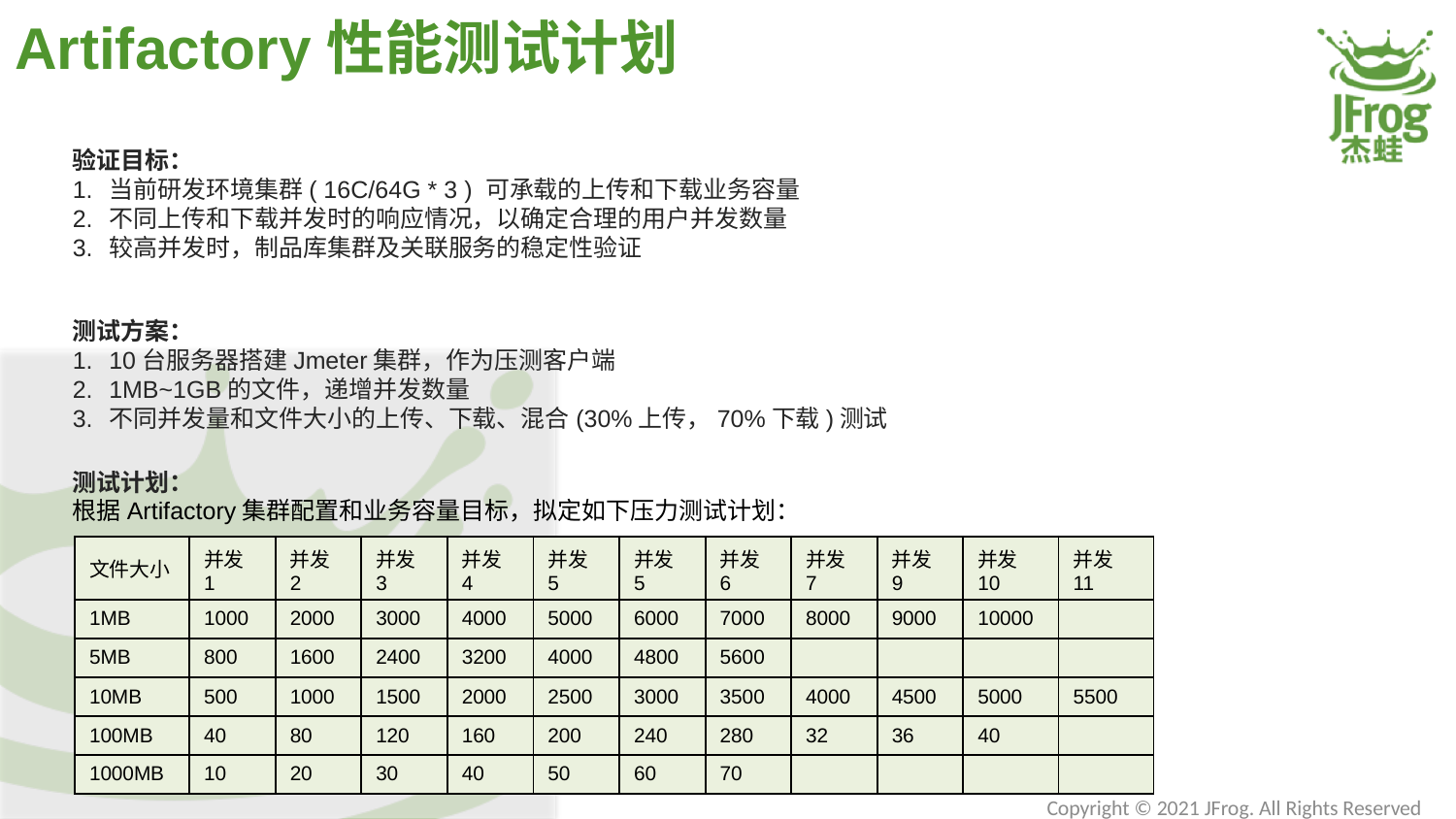

# Artifactory性能测试计划
验证目标：
当前研发环境集群( 16C/64G * 3 ) 可承载的上传和下载业务容量
不同上传和下载并发时的响应情况，以确定合理的用户并发数量
较高并发时，制品库集群及关联服务的稳定性验证
测试方案：
10台服务器搭建Jmeter集群，作为压测客户端
1MB~1GB的文件，递增并发数量
不同并发量和文件大小的上传、下载、混合(30%上传，70%下载)测试
测试计划：
根据Artifactory集群配置和业务容量目标，拟定如下压力测试计划：
| 文件大小 | 并发1 | 并发2 | 并发3 | 并发4 | 并发5 | 并发5 | 并发6 | 并发7 | 并发9 | 并发10 | 并发11 |
| --- | --- | --- | --- | --- | --- | --- | --- | --- | --- | --- | --- |
| 1MB | 1000 | 2000 | 3000 | 4000 | 5000 | 6000 | 7000 | 8000 | 9000 | 10000 |  |
| 5MB | 800 | 1600 | 2400 | 3200 | 4000 | 4800 | 5600 |  |  |  |  |
| 10MB | 500 | 1000 | 1500 | 2000 | 2500 | 3000 | 3500 | 4000 | 4500 | 5000 | 5500 |
| 100MB | 40 | 80 | 120 | 160 | 200 | 240 | 280 | 32 | 36 | 40 |  |
| 1000MB | 10 | 20 | 30 | 40 | 50 | 60 | 70 |  |  |  |  |
Copyright © 2021 JFrog. All Rights Reserved